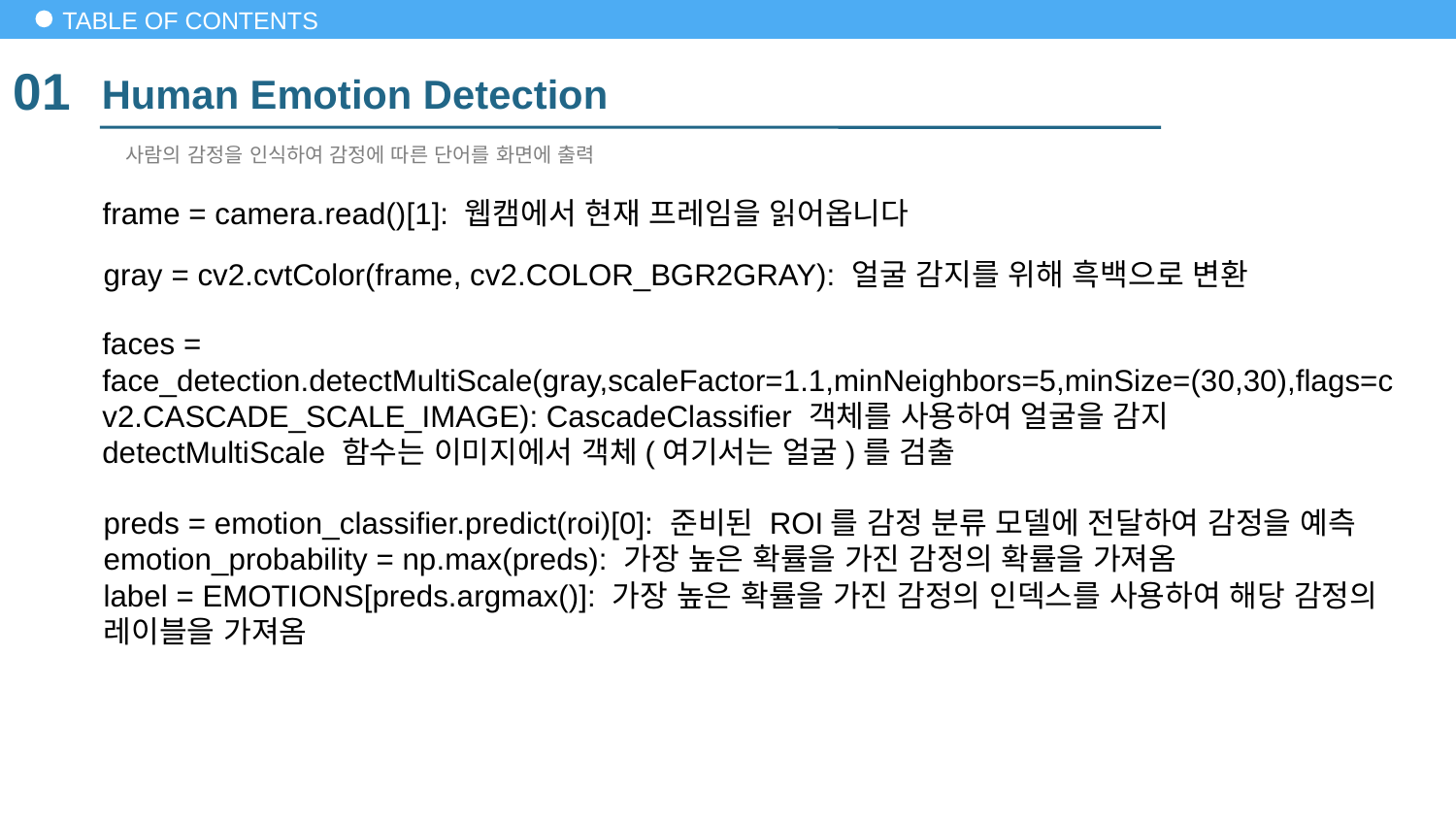

# TABLE OF CONTENTS
01
Human Emotion Detection
사람의 감정을 인식하여 감정에 따른 단어를 화면에 출력
frame = camera.read()[1]: 웹캠에서 현재 프레임을 읽어옵니다
gray = cv2.cvtColor(frame, cv2.COLOR_BGR2GRAY): 얼굴 감지를 위해 흑백으로 변환
faces = face_detection.detectMultiScale(gray,scaleFactor=1.1,minNeighbors=5,minSize=(30,30),flags=cv2.CASCADE_SCALE_IMAGE): CascadeClassifier 객체를 사용하여 얼굴을 감지
detectMultiScale 함수는 이미지에서 객체(여기서는 얼굴)를 검출
preds = emotion_classifier.predict(roi)[0]: 준비된 ROI를 감정 분류 모델에 전달하여 감정을 예측
emotion_probability = np.max(preds): 가장 높은 확률을 가진 감정의 확률을 가져옴
label = EMOTIONS[preds.argmax()]: 가장 높은 확률을 가진 감정의 인덱스를 사용하여 해당 감정의 레이블을 가져옴